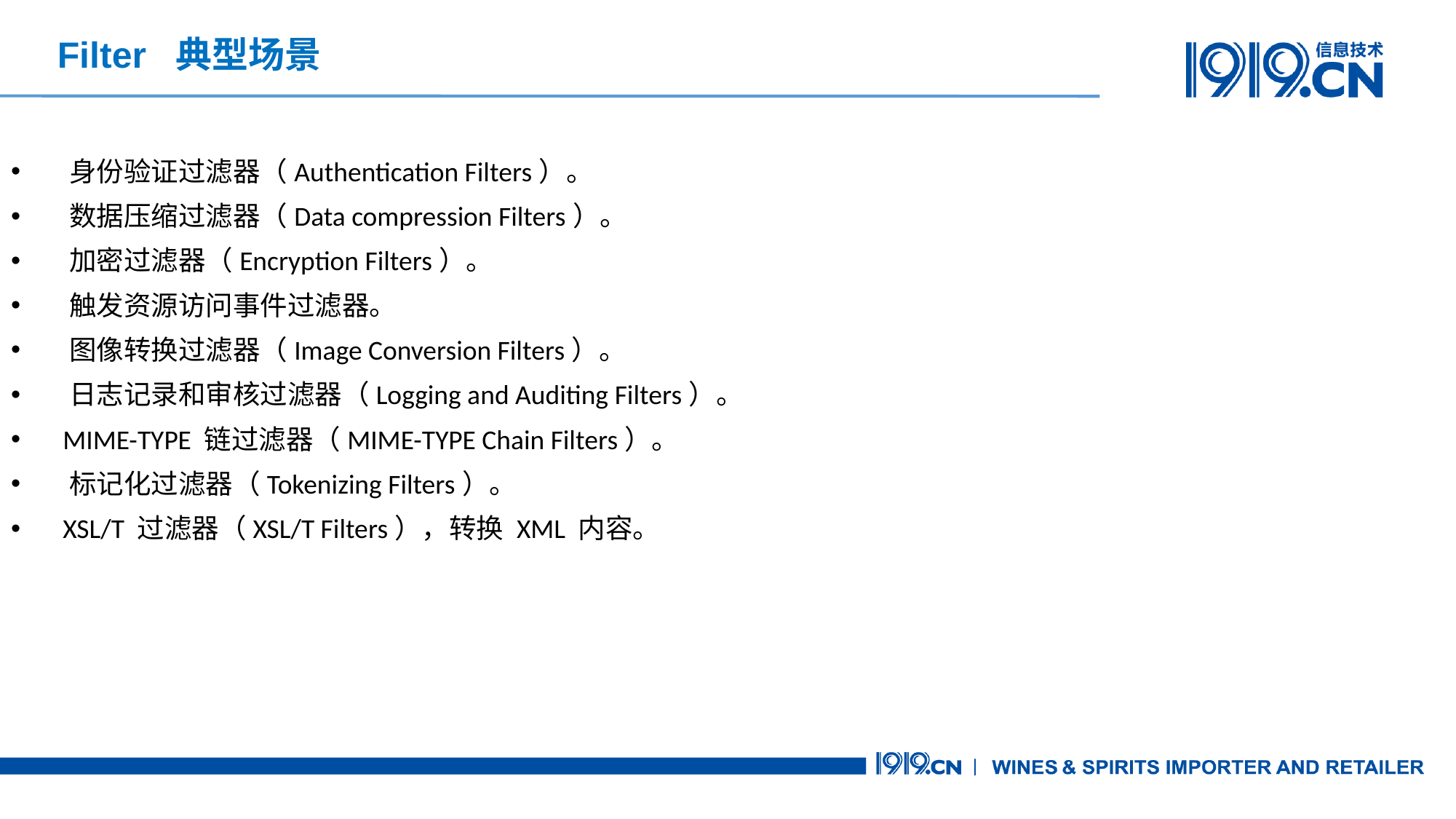

Filter  典型场景
    身份验证过滤器（Authentication Filters）。
    数据压缩过滤器（Data compression Filters）。
    加密过滤器（Encryption Filters）。
    触发资源访问事件过滤器。
    图像转换过滤器（Image Conversion Filters）。
    日志记录和审核过滤器（Logging and Auditing Filters）。
    MIME-TYPE 链过滤器（MIME-TYPE Chain Filters）。
    标记化过滤器（Tokenizing Filters）。
    XSL/T 过滤器（XSL/T Filters），转换 XML 内容。

20